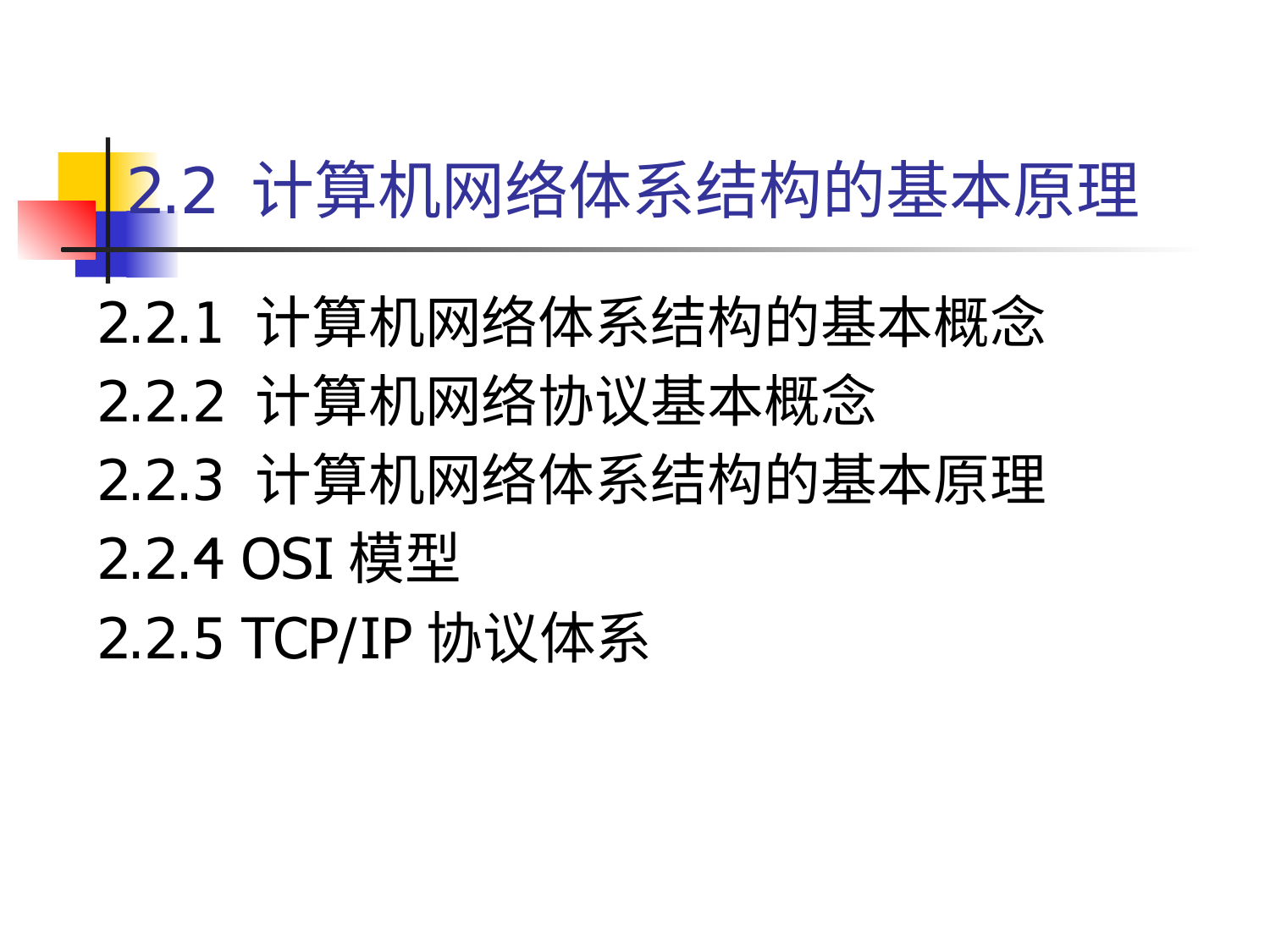

# 2.2 计算机网络体系结构的基本原理
2.2.1 计算机网络体系结构的基本概念
2.2.2 计算机网络协议基本概念
2.2.3 计算机网络体系结构的基本原理
2.2.4 OSI模型
2.2.5 TCP/IP协议体系